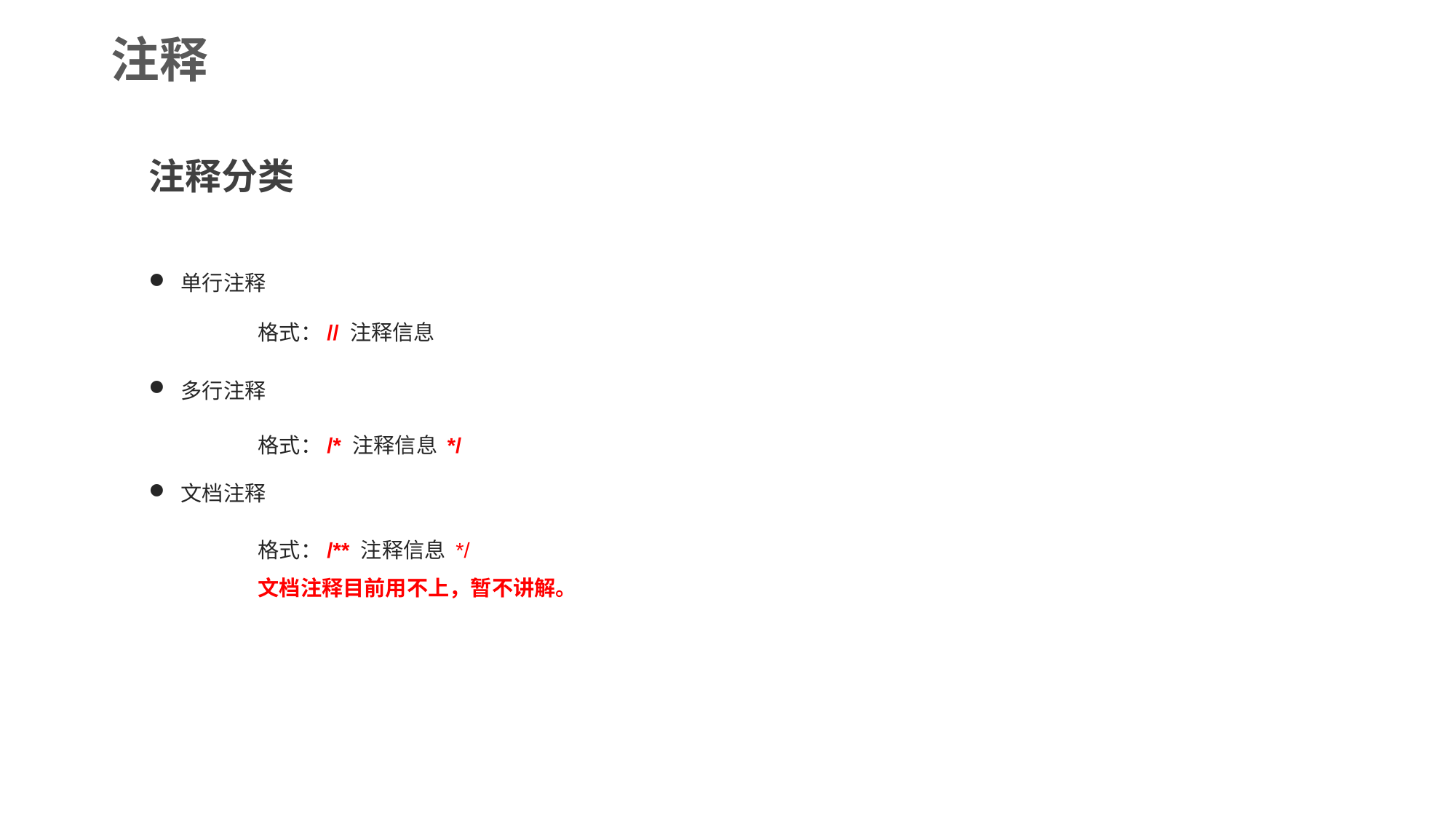

注释
注释分类
单行注释
	格式：// 注释信息
多行注释
	格式：/* 注释信息 */
文档注释
	格式：/** 注释信息 */
	文档注释目前用不上，暂不讲解。